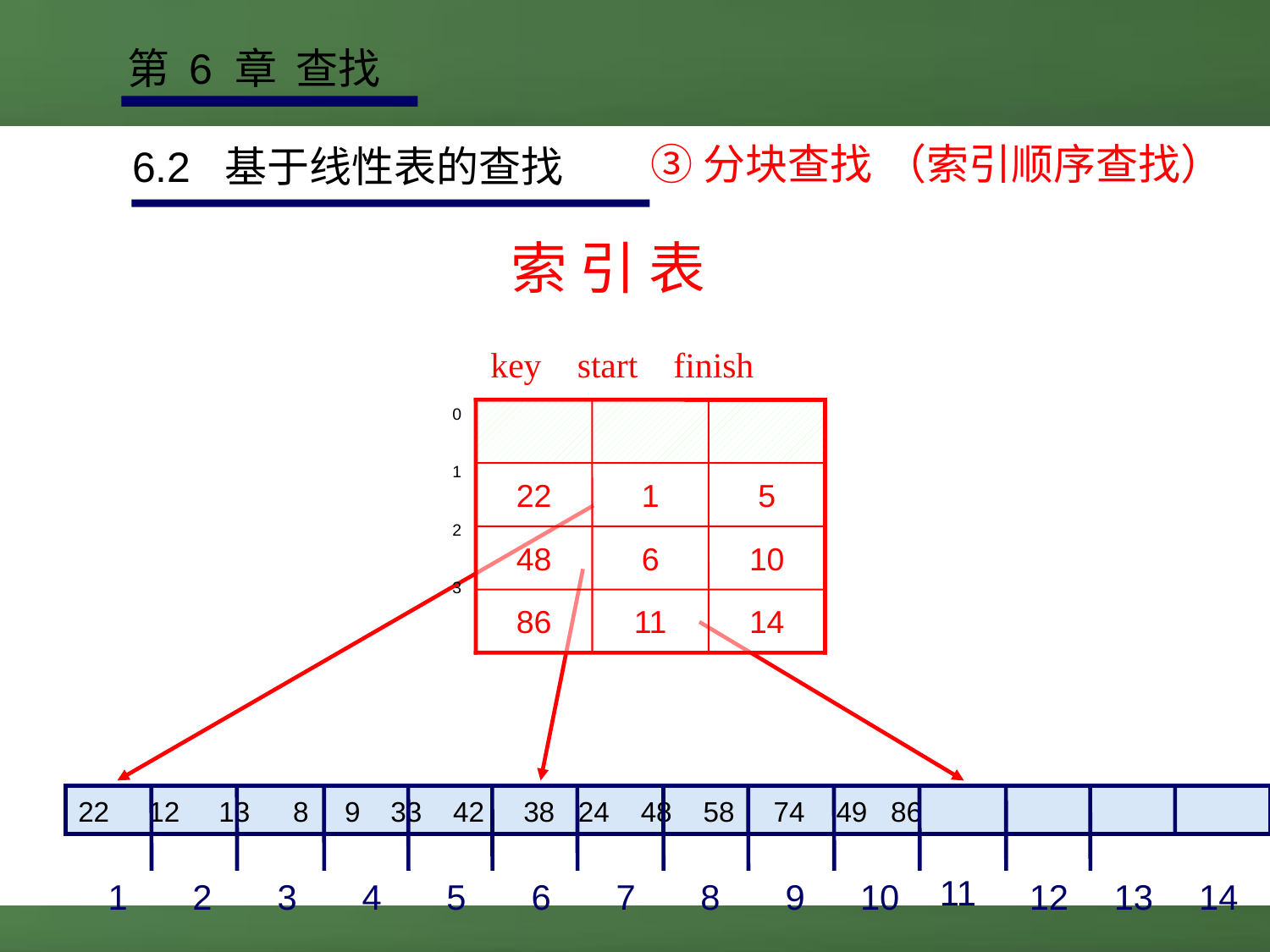

第 6 章  查找

③分块查找
（索引顺序查找）
6.2  基于线性表的查找

索 引 表
key    start    finish
0
1
2
3

22

1
5
48

6
10
86

11
14

22     12     13      8     9    33    42     38   24    48    58     74    49   86

11
1

2

3

4

5

6

7

8

9

10

12
13

14